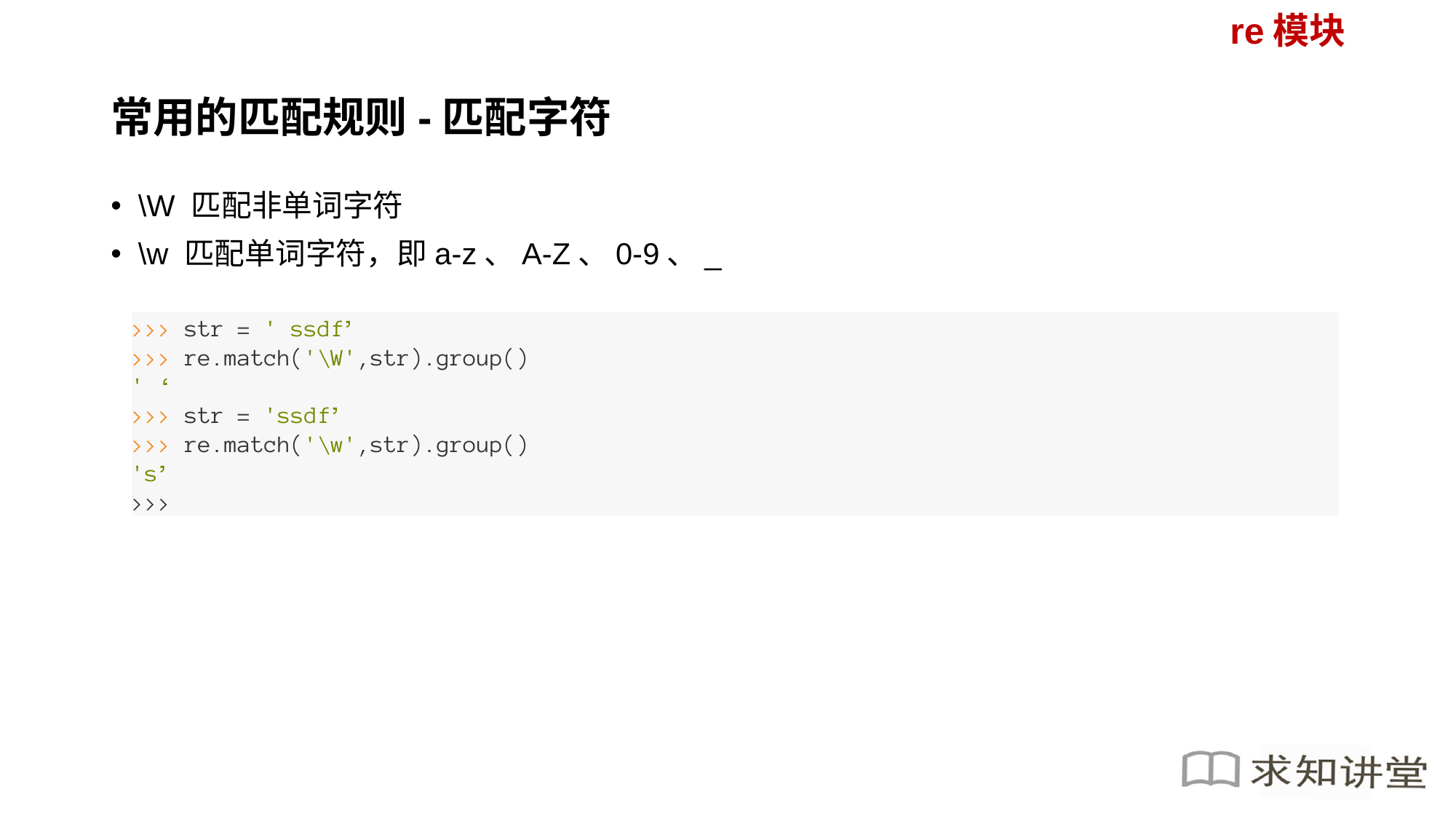

re模块
# 常用的匹配规则-匹配字符
\W 匹配非单词字符
\w 匹配单词字符，即a-z、A-Z、0-9、_

>>> str = ' ssdf’
>>> re.match('\W',str).group()
' ‘
>>> str = 'ssdf’
>>> re.match('\w',str).group()
's’
>>>